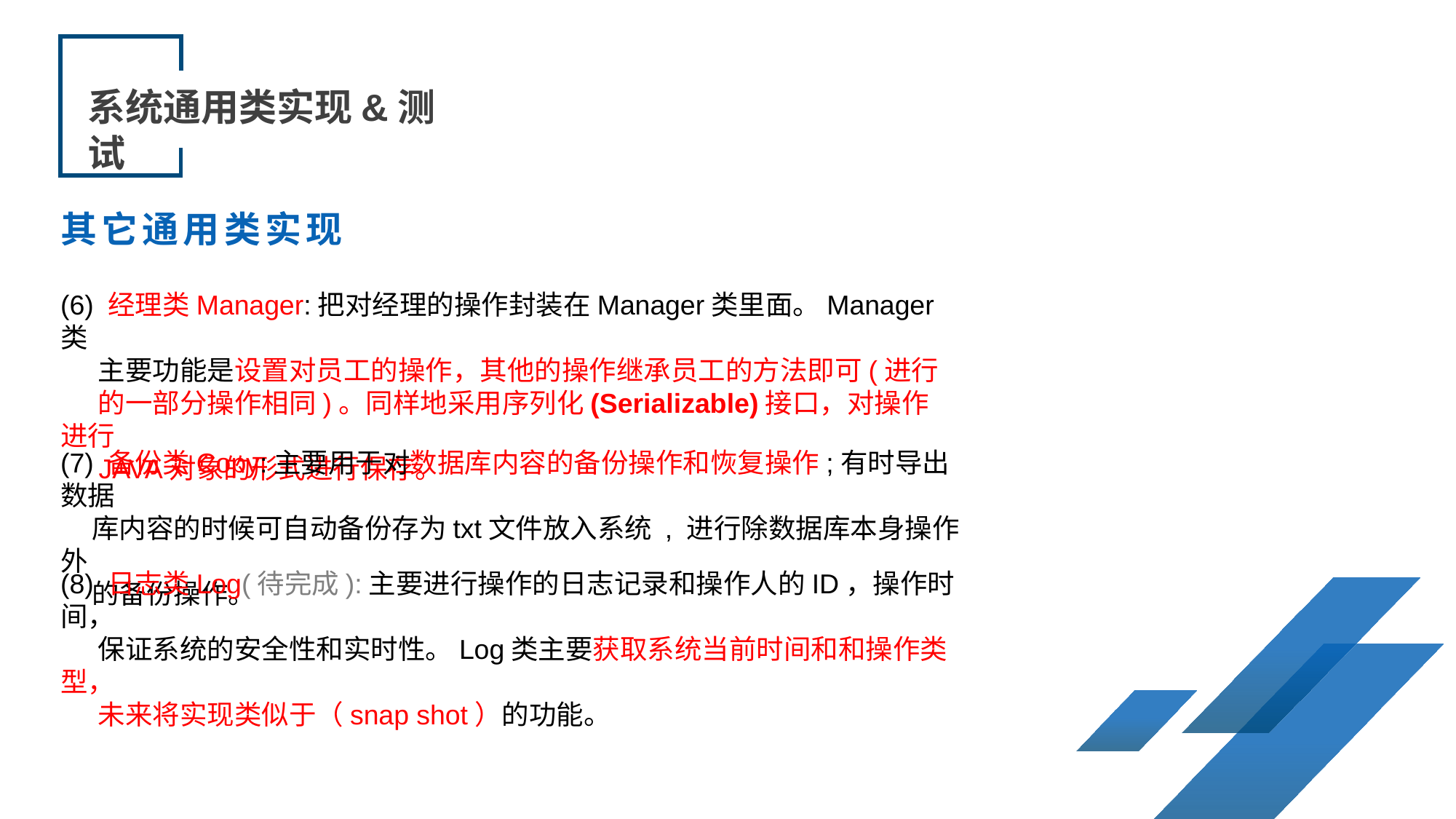

系统通用类实现&测试
其它通用类实现
(6) 经理类Manager:把对经理的操作封装在Manager类里面。Manager类
     主要功能是设置对员工的操作，其他的操作继承员工的方法即可(进行
     的一部分操作相同)。同样地采用序列化(Serializable)接口，对操作进行
     JAVA对象的形式进行保存。
(7) 备份类Copy:主要用于对数据库内容的备份操作和恢复操作;有时导出数据
    库内容的时候可自动备份存为txt文件放入系统 , 进行除数据库本身操作外
    的备份操作。
(8) 日志类Log(待完成):主要进行操作的日志记录和操作人的ID，操作时间，
     保证系统的安全性和实时性。Log类主要获取系统当前时间和和操作类型，
     未来将实现类似于（snap shot）的功能。